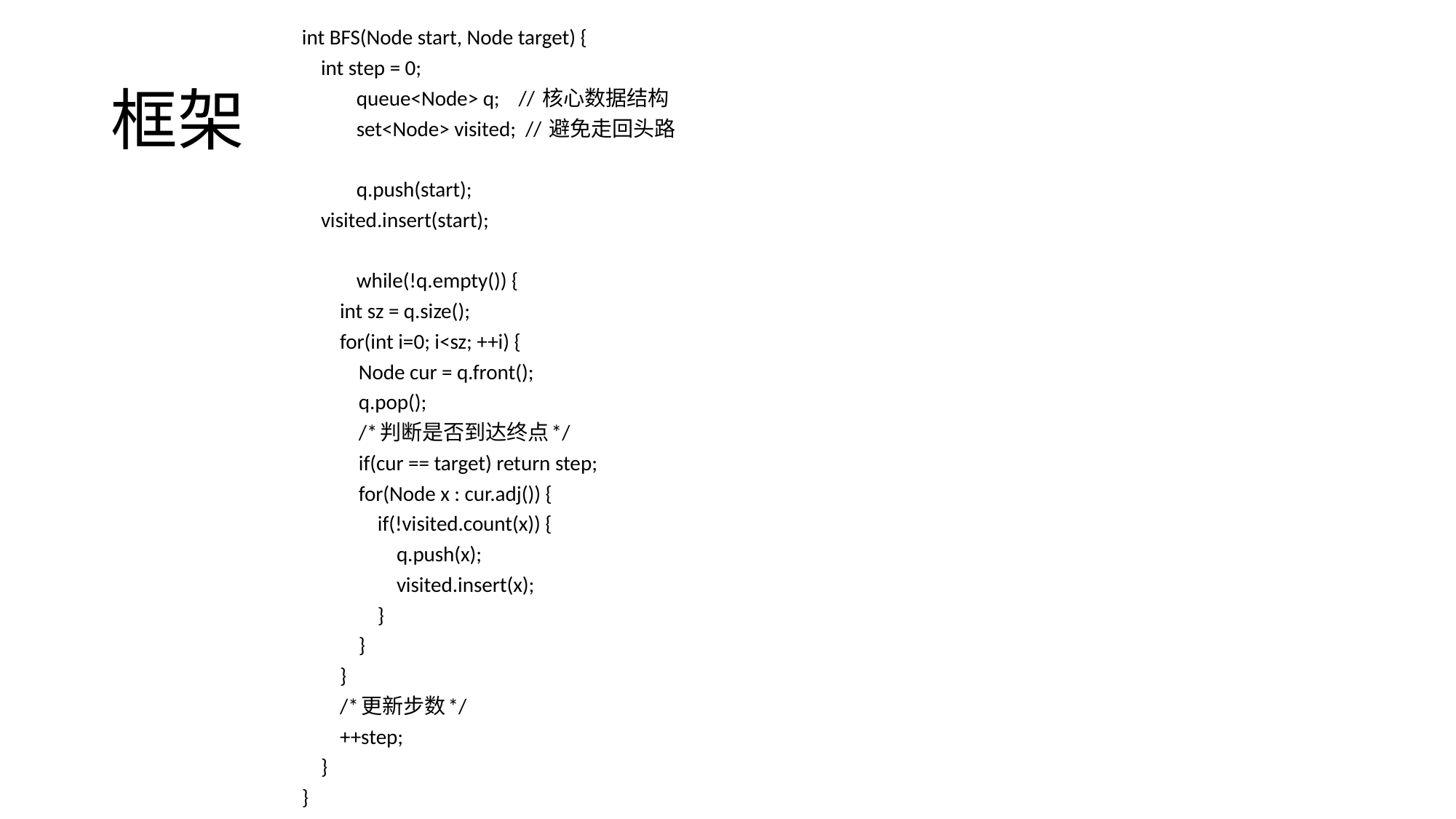

int BFS(Node start, Node target) {
    int step = 0;
	queue<Node> q;    // 核心数据结构
	set<Node> visited;  // 避免走回头路

	q.push(start);
    visited.insert(start);

	while(!q.empty()) {
        int sz = q.size();
        for(int i=0; i<sz; ++i) {
            Node cur = q.front();
            q.pop();
            /*判断是否到达终点*/
            if(cur == target) return step;
            for(Node x : cur.adj()) {
                if(!visited.count(x)) {
                    q.push(x);
                    visited.insert(x);
                }
            }
        }
        /*更新步数*/
        ++step;
    }
}
# 框架